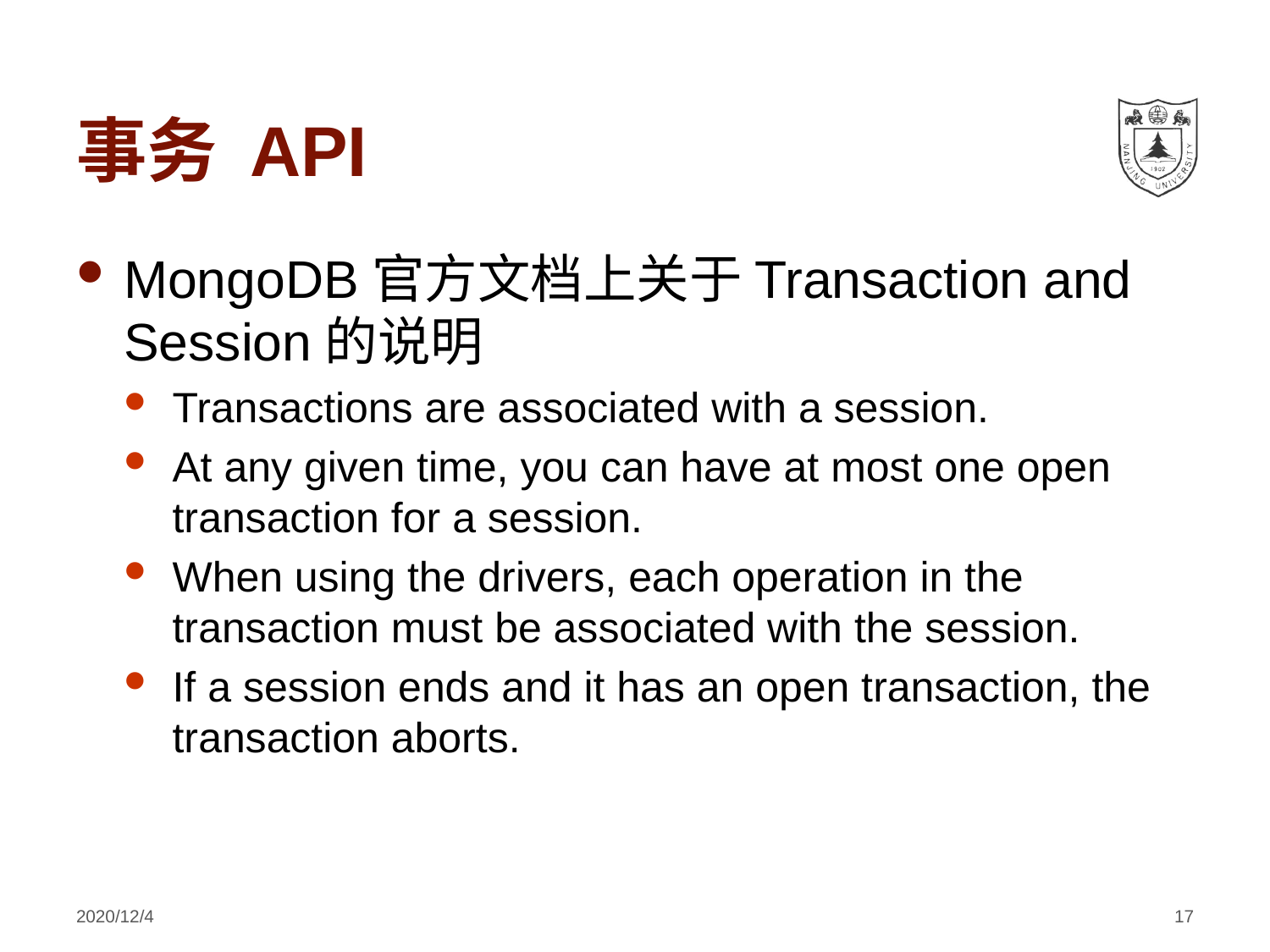

# 事务 API
MongoDB官方文档上关于Transaction and Session的说明
Transactions are associated with a session.
At any given time, you can have at most one open transaction for a session.
When using the drivers, each operation in the transaction must be associated with the session.
If a session ends and it has an open transaction, the transaction aborts.

2020/12/4

17